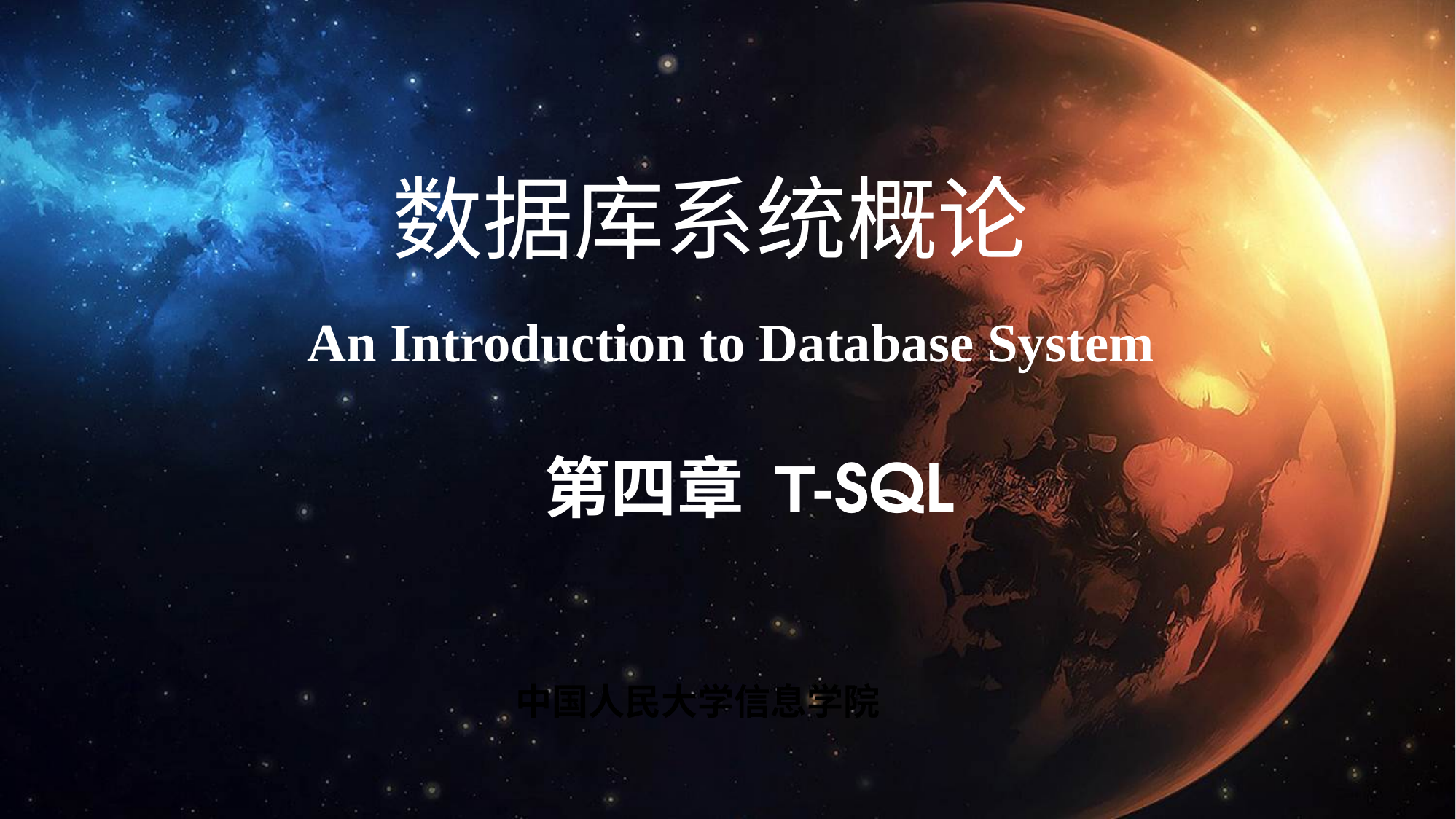

数据库系统概论
 An Introduction to Database System
第四章 T-SQL
中国人民大学信息学院